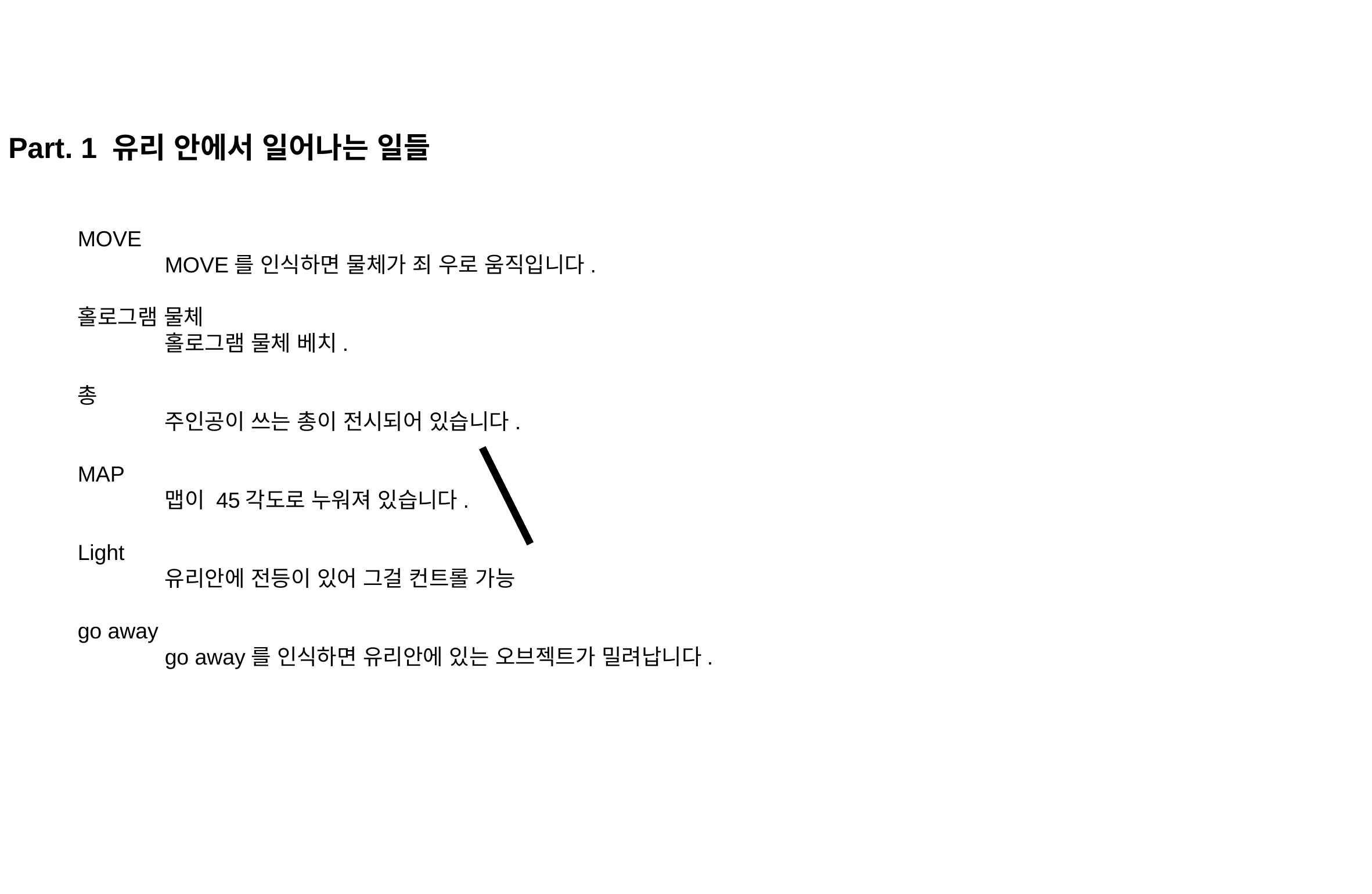

Part. 1 유리 안에서 일어나는 일들
MOVE
	MOVE를 인식하면 물체가 죄 우로 움직입니다.

홀로그램 물체
	홀로그램 물체 베치.

총
	주인공이 쓰는 총이 전시되어 있습니다.

MAP
	맵이 45각도로 누워져 있습니다.

Light
	유리안에 전등이 있어 그걸 컨트롤 가능

go away
	go away를 인식하면 유리안에 있는 오브젝트가 밀려납니다.